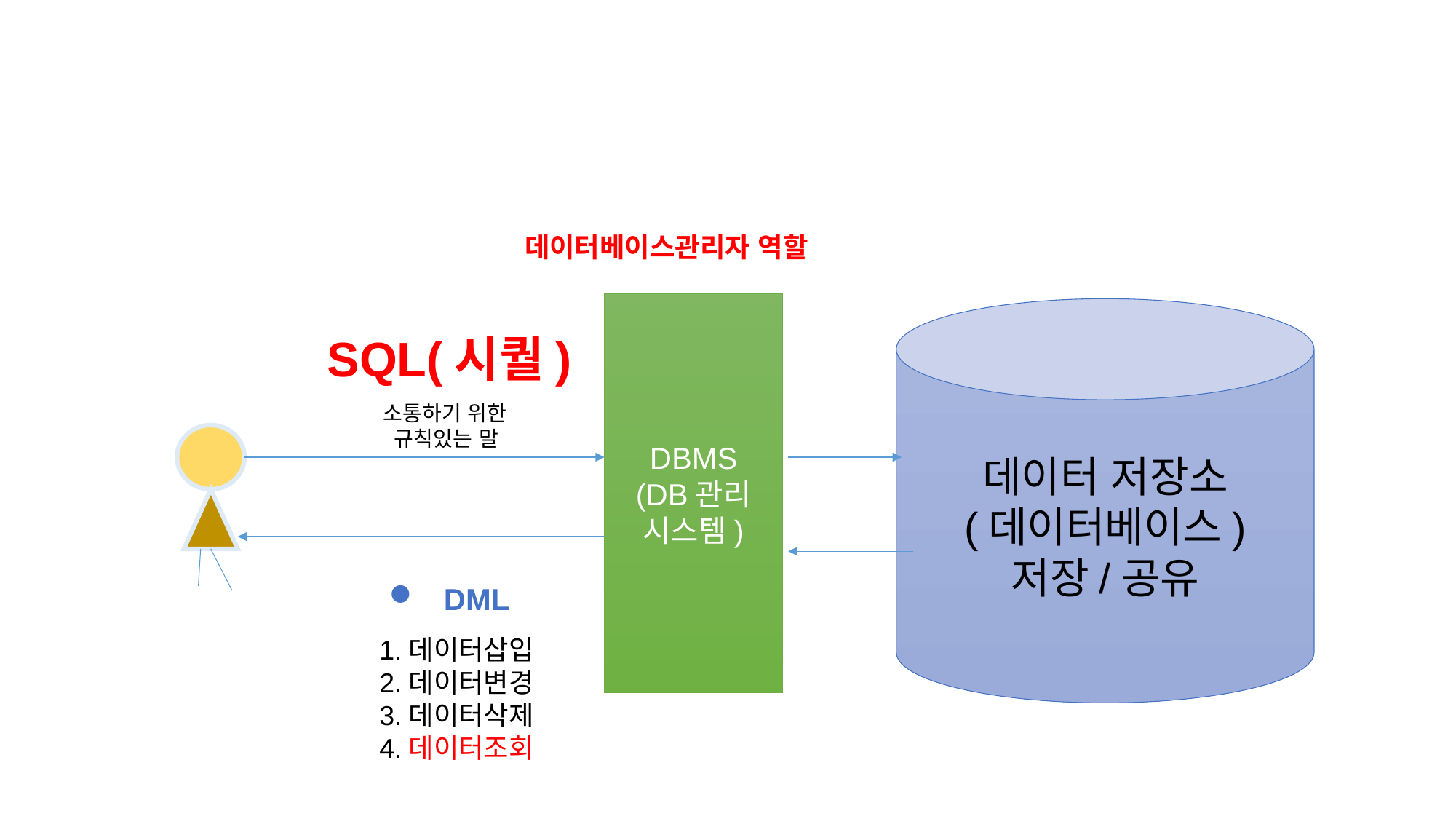

데이터베이스관리자 역할
DBMS
(DB관리
시스템)
데이터 저장소
(데이터베이스)
저장/공유
SQL(시퀄)
소통하기 위한
 규칙있는 말

DML
1.데이터삽입
2.데이터변경
3.데이터삭제
4.데이터조회